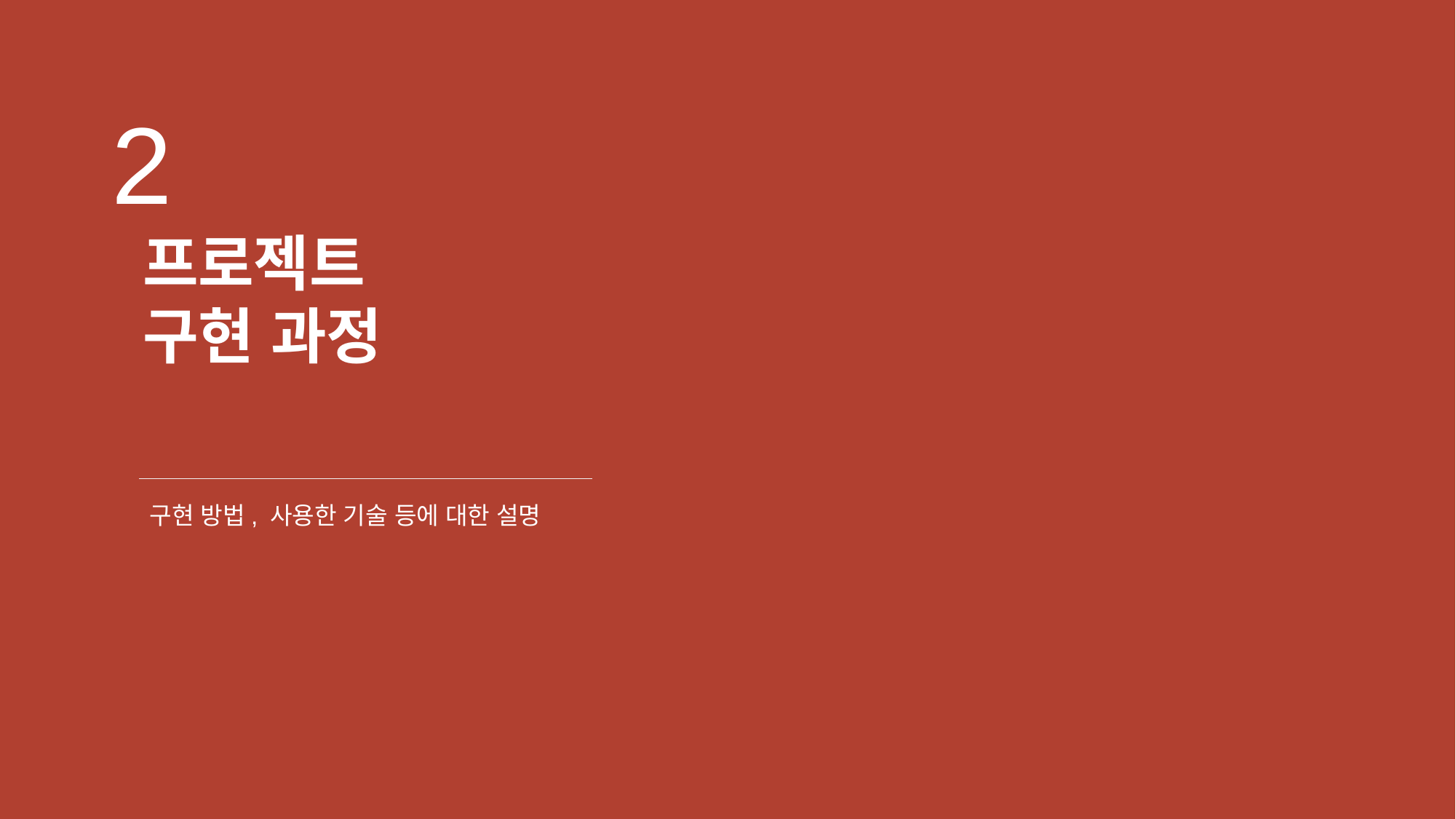

2
프로젝트
구현 과정
구현 방법, 사용한 기술 등에 대한 설명